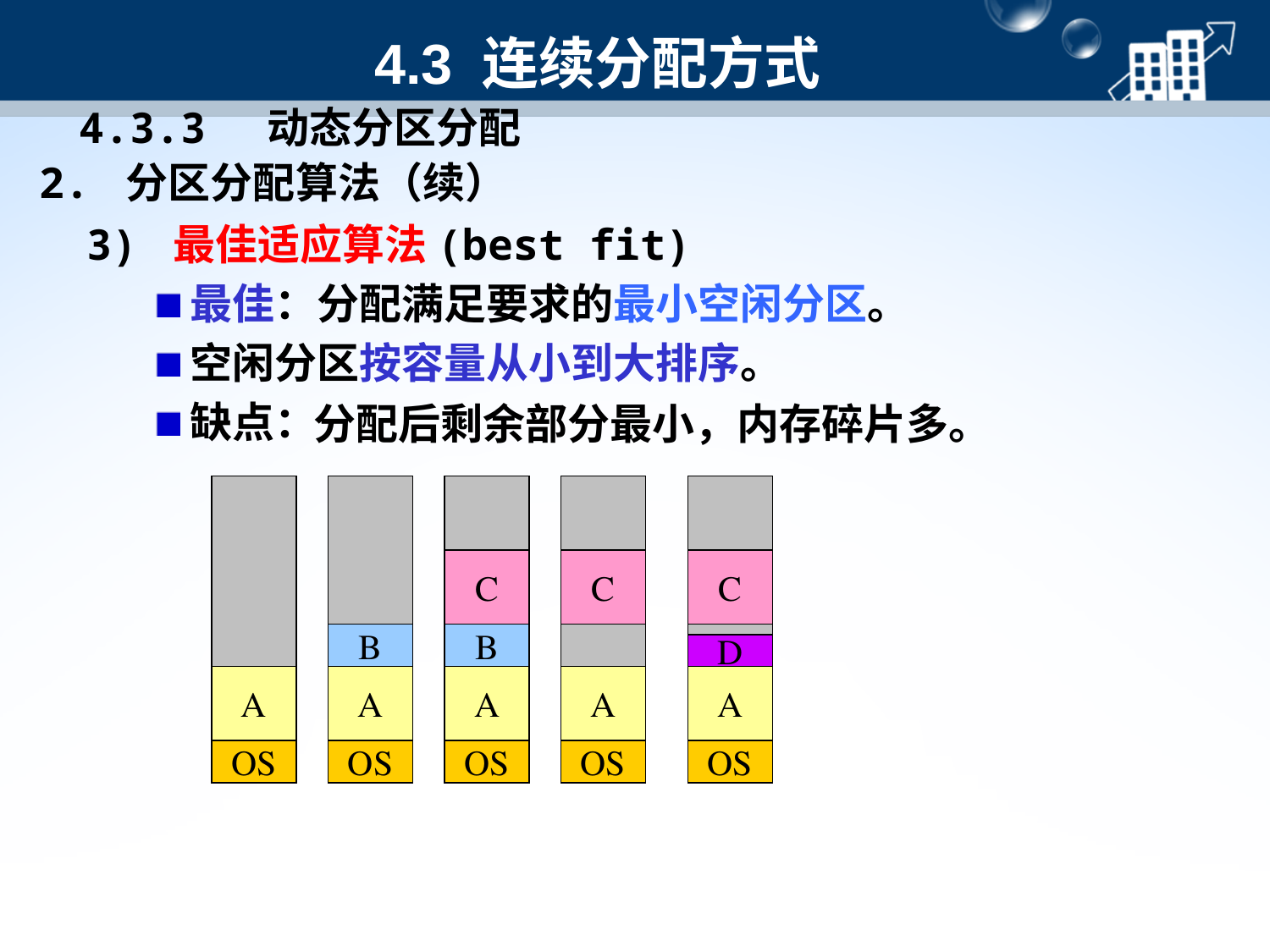

4.3 连续分配方式
4.3.3  动态分区分配
2. 分区分配算法（续）
3) 最佳适应算法(best fit)
最佳：分配满足要求的最小空闲分区。
空闲分区按容量从小到大排序。
缺点：
分配后剩余部分最小，内存碎片多。

C
B
A
C
A
C
A
D
B
A
A
OS
OS
OS
OS
OS